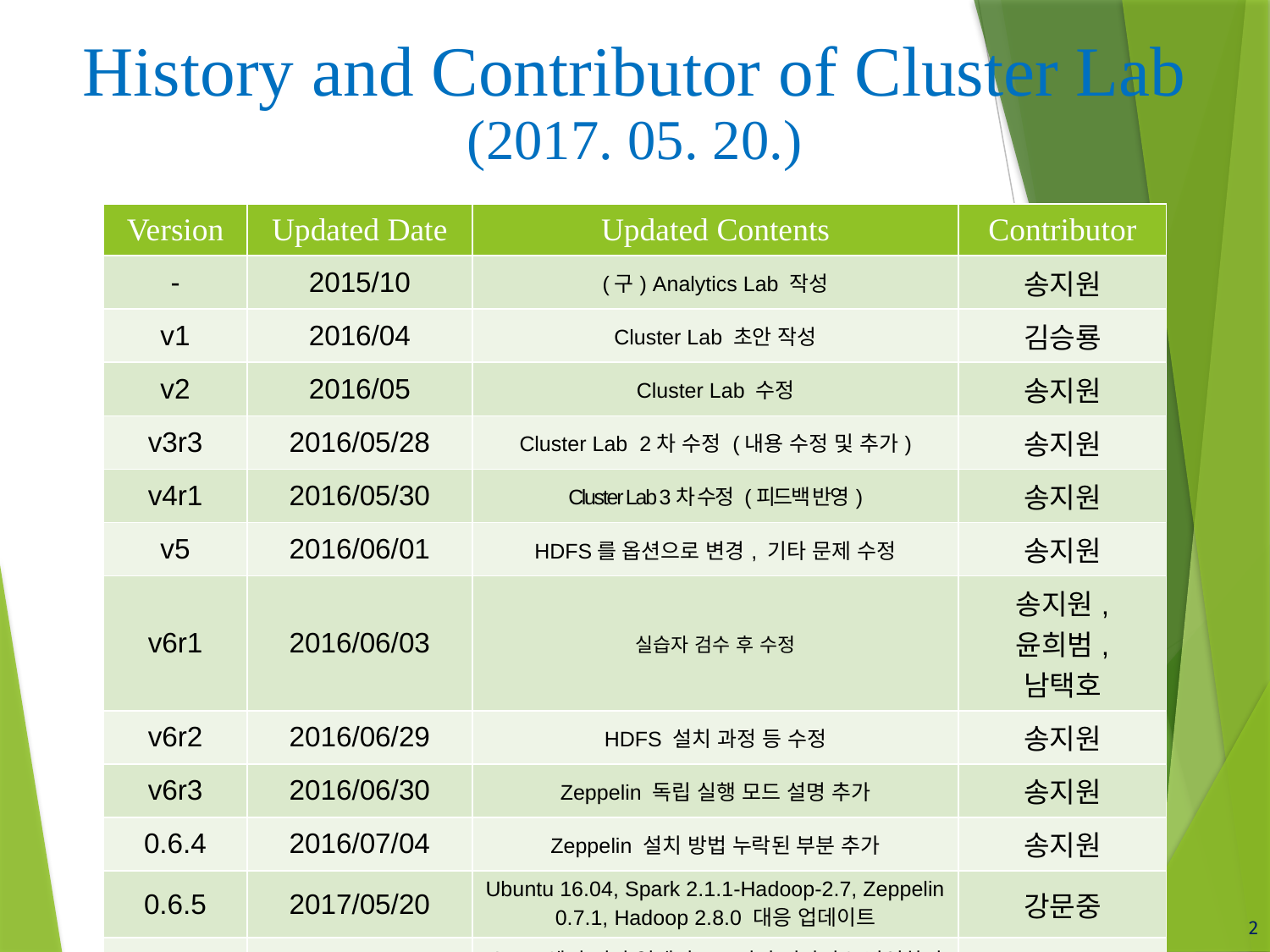

History and Contributor of Cluster Lab
(2017. 05. 20.)
| Version | Updated Date | Updated Contents | Contributor |
| --- | --- | --- | --- |
| - | 2015/10 | (구) Analytics Lab 작성 | 송지원 |
| v1 | 2016/04 | Cluster Lab 초안 작성 | 김승룡 |
| v2 | 2016/05 | Cluster Lab 수정 | 송지원 |
| v3r3 | 2016/05/28 | Cluster Lab 2차 수정 (내용 수정 및 추가) | 송지원 |
| v4r1 | 2016/05/30 | Cluster Lab 3차 수정 (피드백 반영) | 송지원 |
| v5 | 2016/06/01 | HDFS를 옵션으로 변경, 기타 문제 수정 | 송지원 |
| v6r1 | 2016/06/03 | 실습자 검수 후 수정 | 송지원, 윤희범, 남택호 |
| v6r2 | 2016/06/29 | HDFS 설치 과정 등 수정 | 송지원 |
| v6r3 | 2016/06/30 | Zeppelin 독립 실행 모드 설명 추가 | 송지원 |
| 0.6.4 | 2016/07/04 | Zeppelin 설치 방법 누락된 부분 추가 | 송지원 |
| 0.6.5 | 2017/05/20 | Ubuntu 16.04, Spark 2.1.1-Hadoop-2.7, Zeppelin 0.7.1, Hadoop 2.8.0 대응 업데이트 | 강문중 |
| 0.6.6 | 2018/05/30 | 소프트웨어 버전 업데이트, 강의 시나리오 반영하여 그림 변경, 이론 보강 | 권진철 |
2